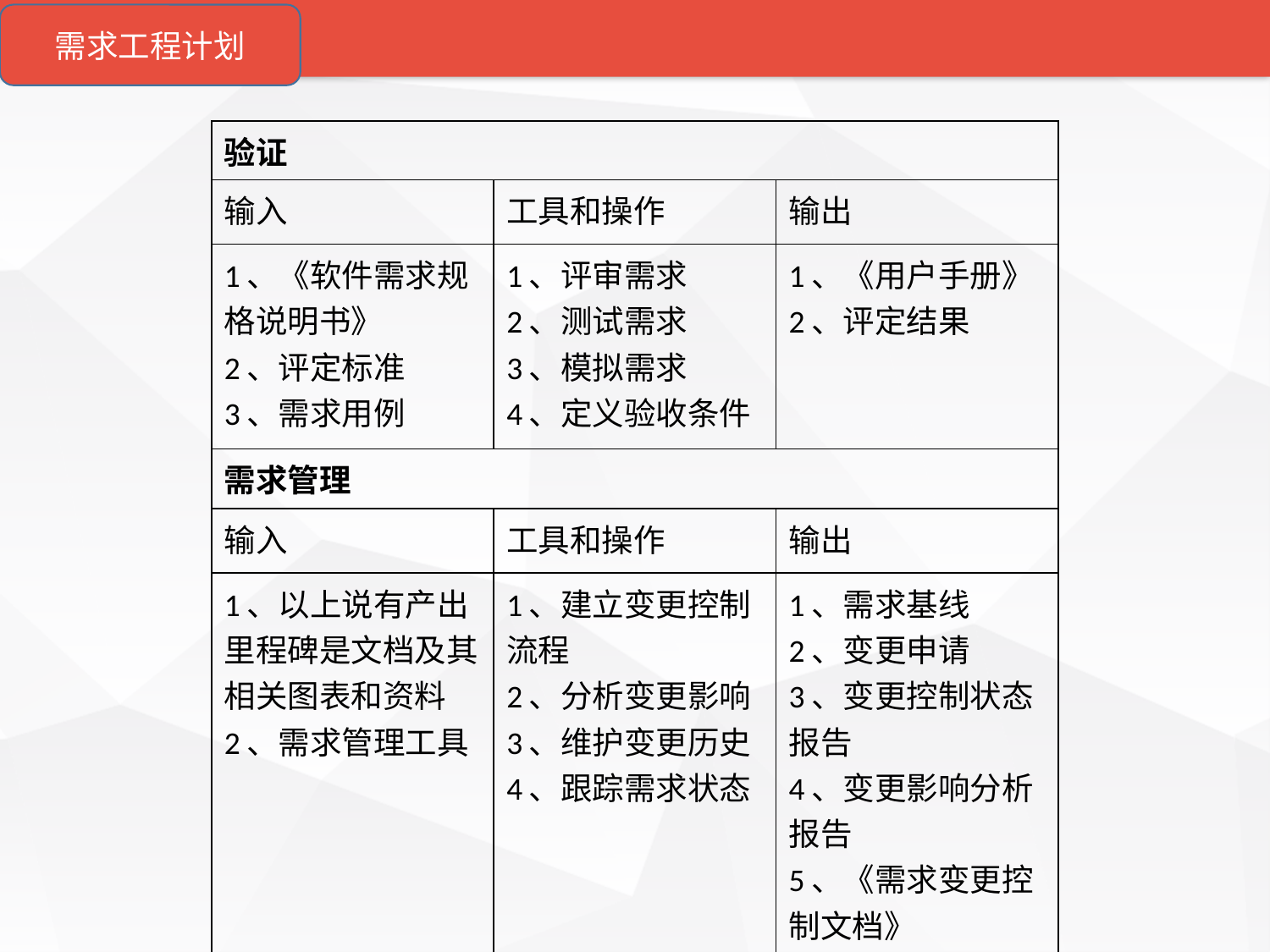

需求工程计划
| 验证 |  |  |
| --- | --- | --- |
| 输入 | 工具和操作 | 输出 |
| 1、《软件需求规格说明书》 2、评定标准 3、需求用例 | 1、评审需求 2、测试需求 3、模拟需求 4、定义验收条件 | 1、《用户手册》 2、评定结果 |
| 需求管理 |  |  |
| 输入 | 工具和操作 | 输出 |
| 1、以上说有产出里程碑是文档及其相关图表和资料 2、需求管理工具 | 1、建立变更控制流程 2、分析变更影响 3、维护变更历史 4、跟踪需求状态 | 1、需求基线 2、变更申请 3、变更控制状态报告 4、变更影响分析报告 5、《需求变更控制文档》 |